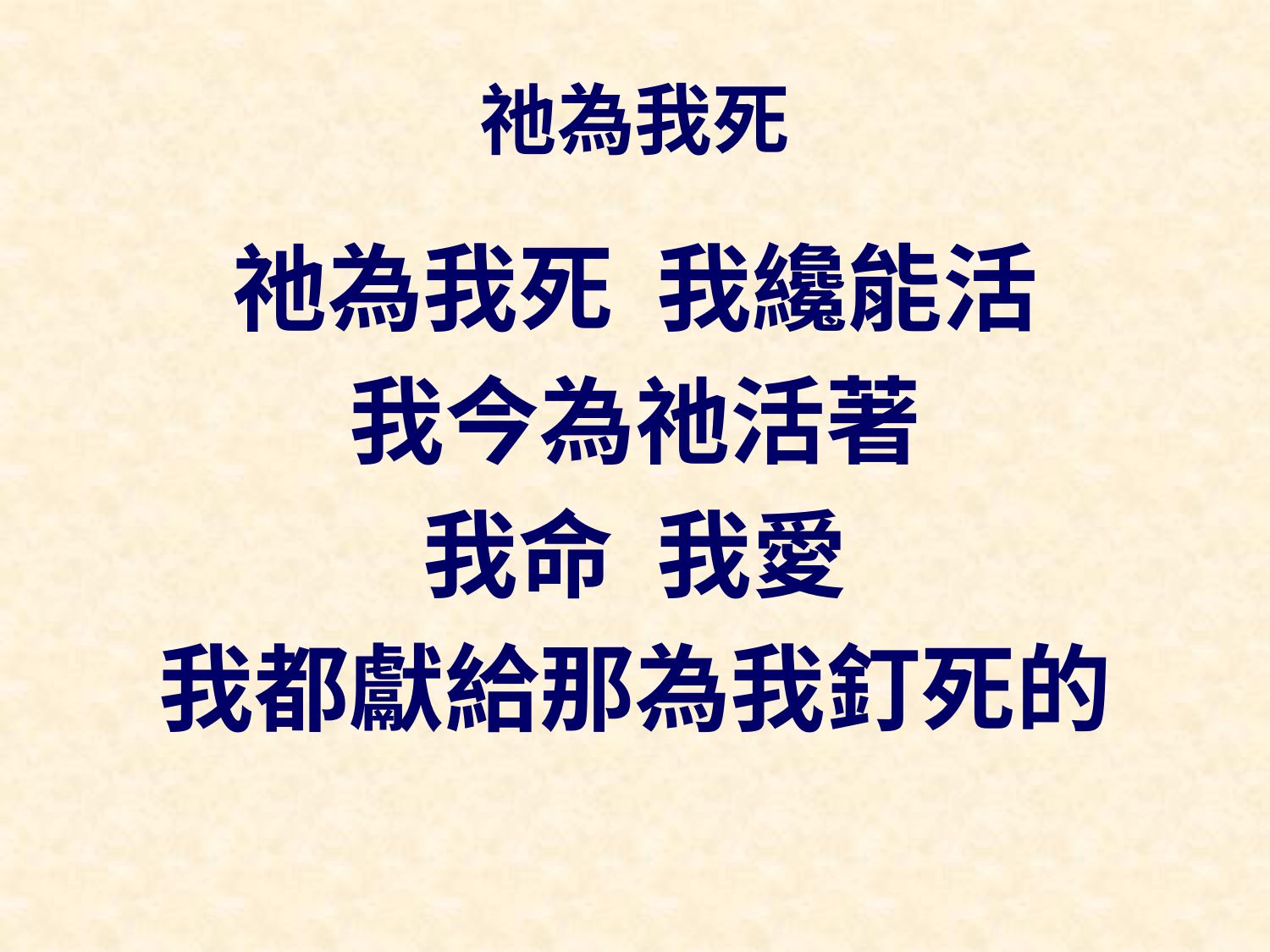

# 祂為我死
祂為我死  我纔能活
我今為祂活著
我命  我愛
我都獻給那為我釘死的